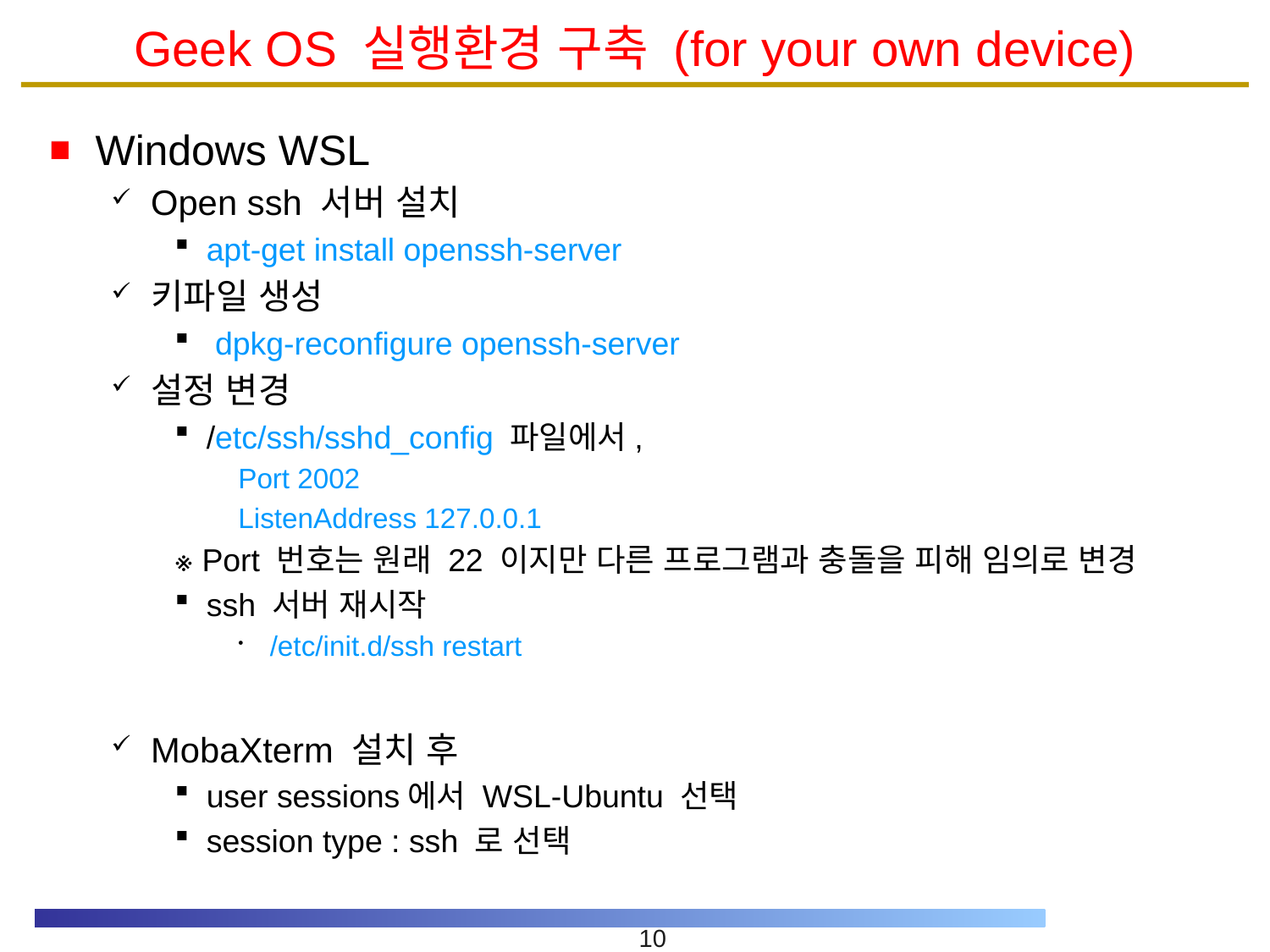

# Geek OS 실행환경 구축 (for your own device)
Windows WSL
Open ssh 서버 설치
apt-get install openssh-server
키파일 생성
 dpkg-reconfigure openssh-server
설정 변경
/etc/ssh/sshd_config 파일에서,
Port 2002
ListenAddress 127.0.0.1
※ Port 번호는 원래 22 이지만 다른 프로그램과 충돌을 피해 임의로 변경
ssh 서버 재시작
/etc/init.d/ssh restart

MobaXterm 설치 후
user sessions에서 WSL-Ubuntu 선택
session type : ssh 로 선택
10